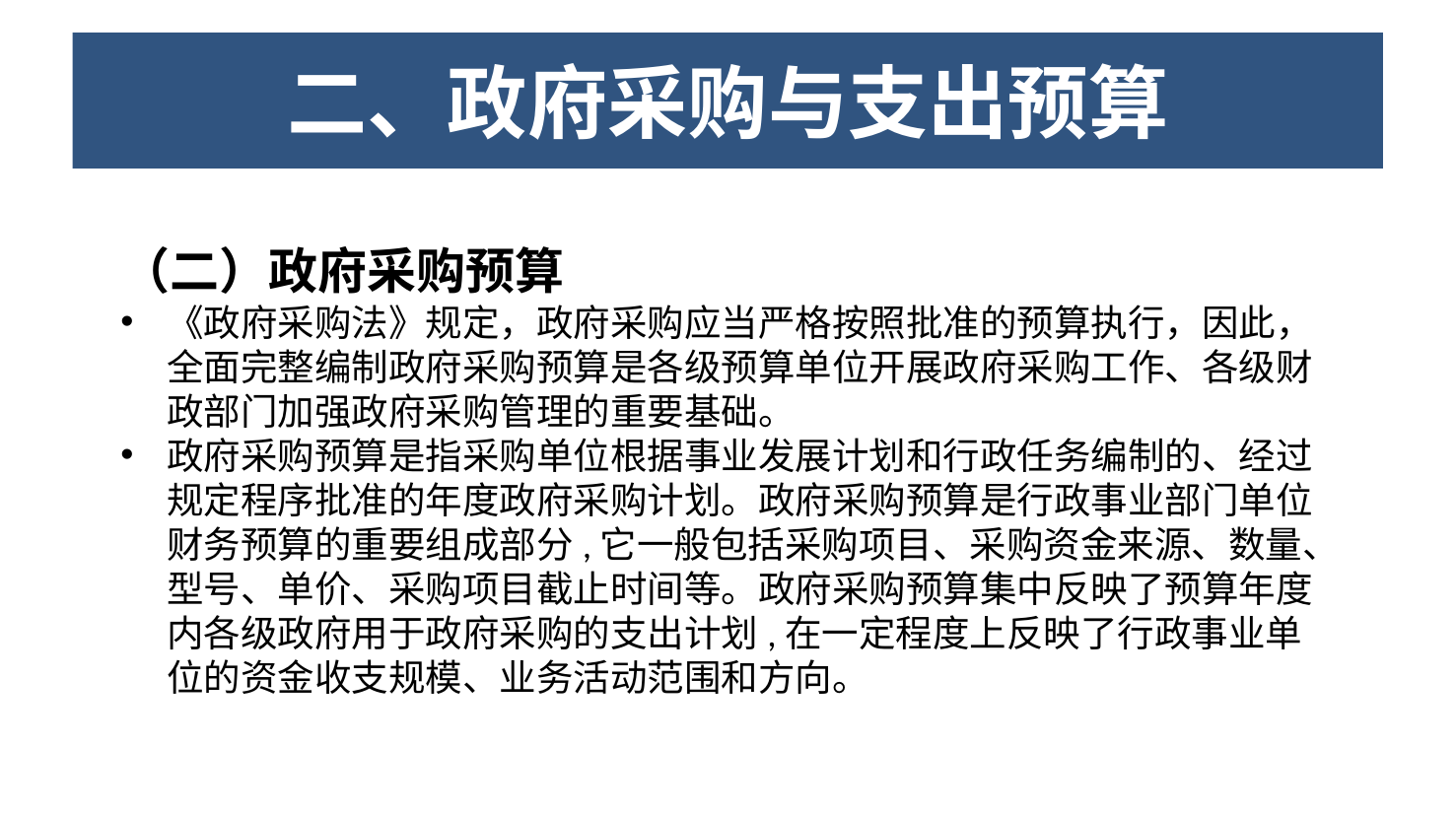

二、政府采购与预算支出执行
# 二、政府采购与支出预算
（二）政府采购预算
《政府采购法》规定，政府采购应当严格按照批准的预算执行，因此，全面完整编制政府采购预算是各级预算单位开展政府采购工作、各级财政部门加强政府采购管理的重要基础。
政府采购预算是指采购单位根据事业发展计划和行政任务编制的、经过规定程序批准的年度政府采购计划。政府采购预算是行政事业部门单位财务预算的重要组成部分,它一般包括采购项目、采购资金来源、数量、型号、单价、采购项目截止时间等。政府采购预算集中反映了预算年度内各级政府用于政府采购的支出计划,在一定程度上反映了行政事业单位的资金收支规模、业务活动范围和方向。